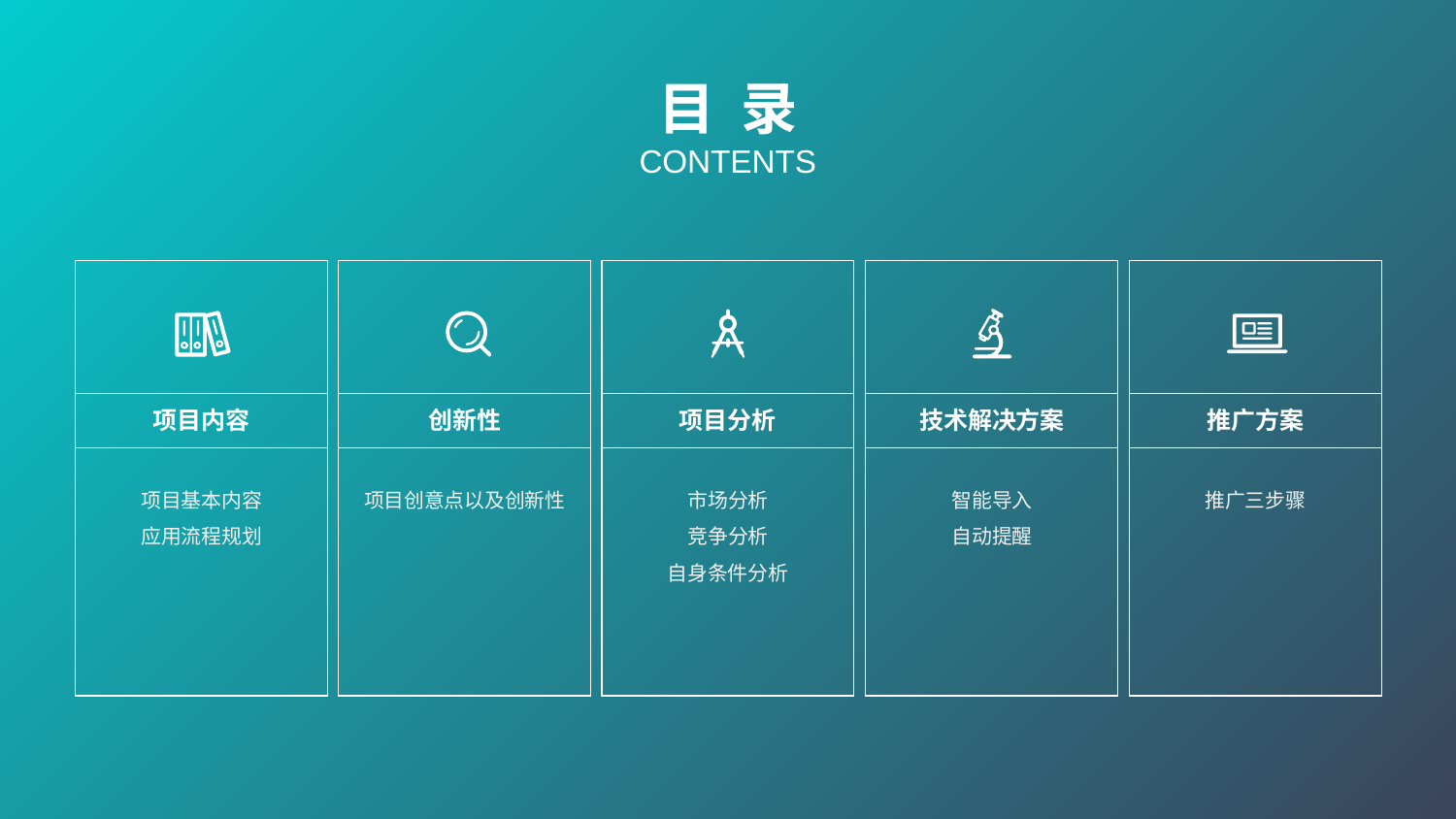

目  录
CONTENTS

项目内容
创新性
项目分析
技术解决方案
推广方案
项目基本内容
应用流程规划

项目创意点以及创新性
市场分析
竞争分析
自身条件分析
智能导入
自动提醒
推广三步骤